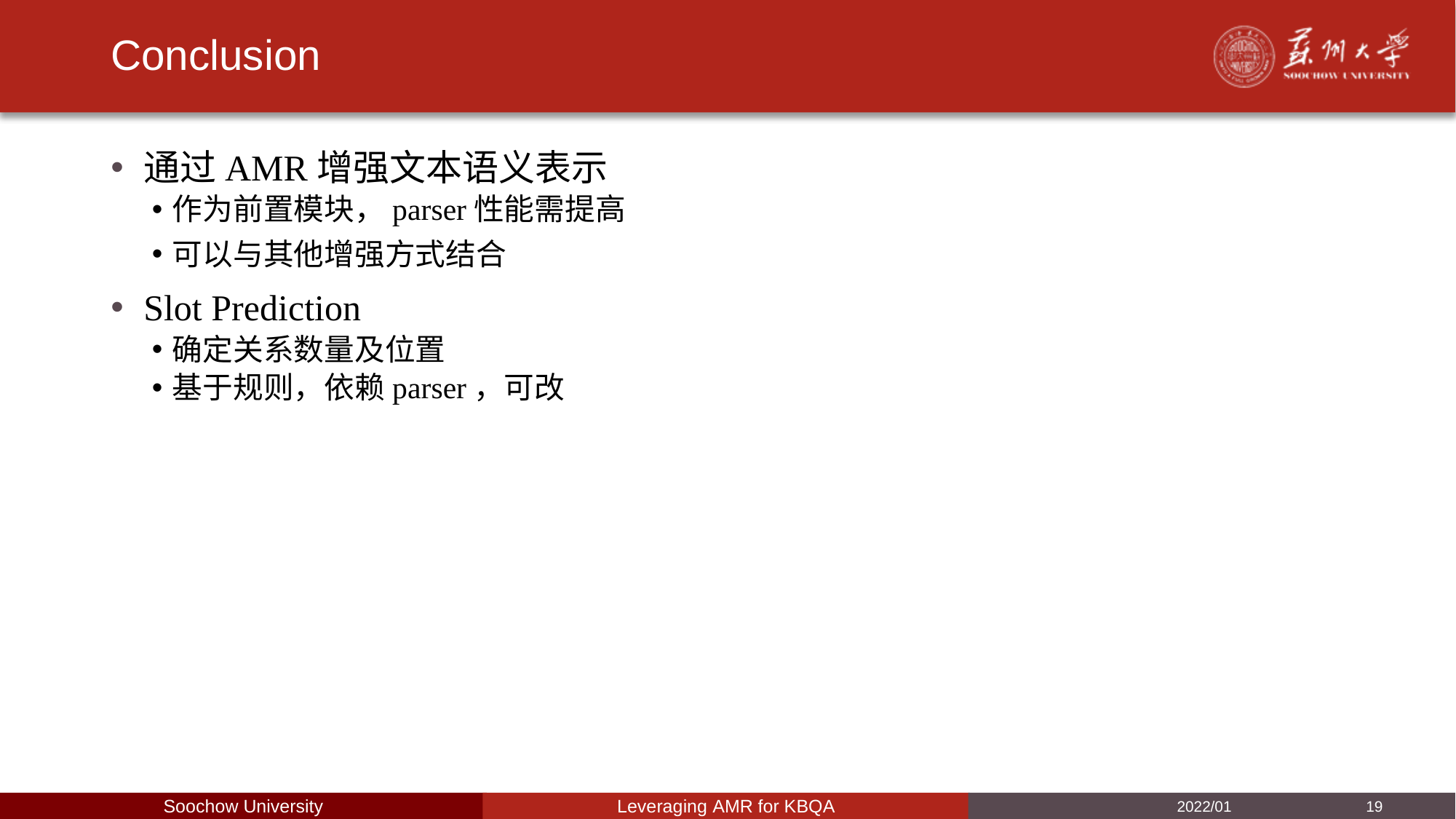

# Conclusion
通过AMR增强文本语义表示
作为前置模块，parser性能需提高
可以与其他增强方式结合
Slot Prediction
确定关系数量及位置
基于规则，依赖parser，可改